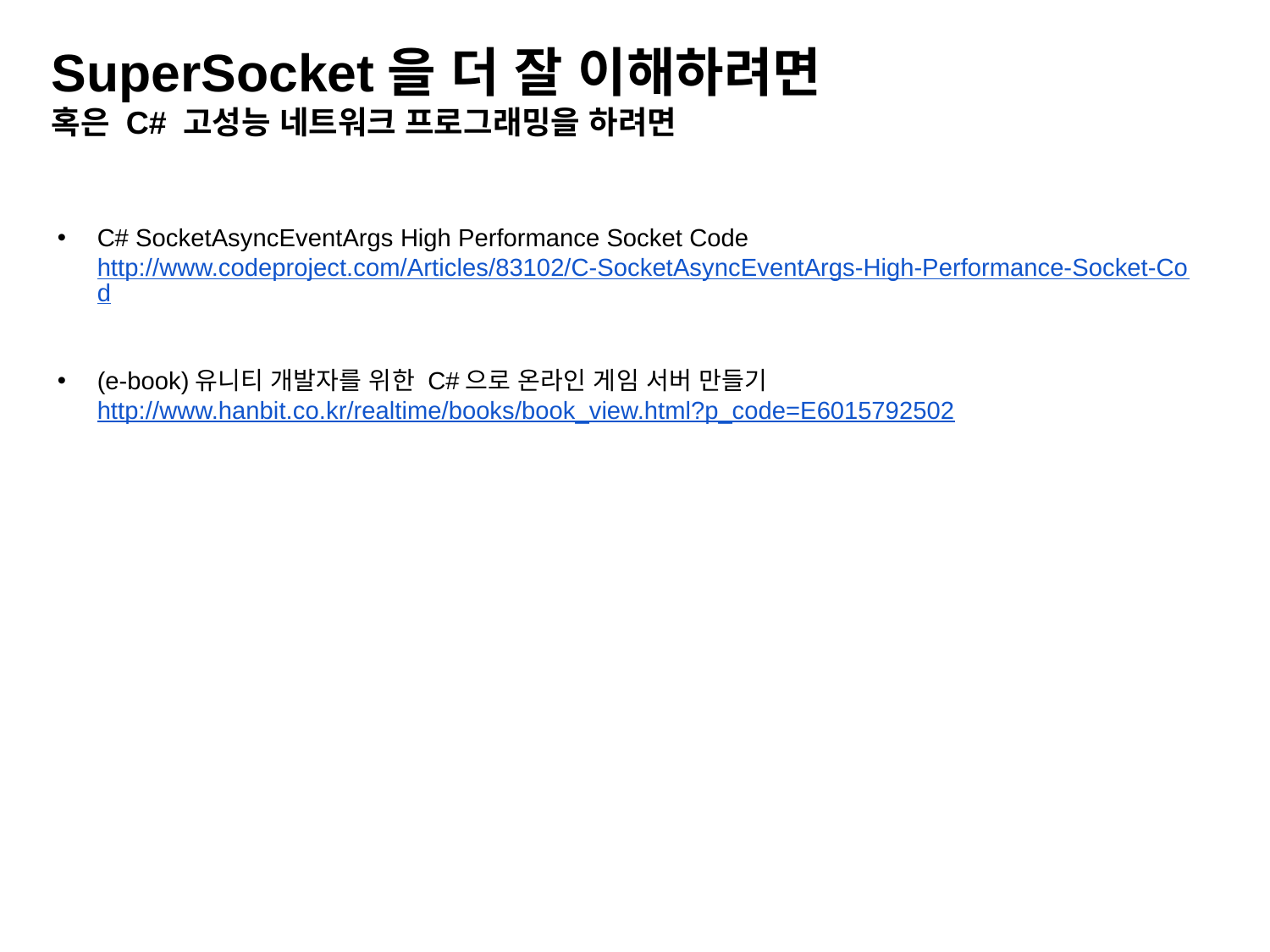

SuperSocket을 더 잘 이해하려면
혹은 C# 고성능 네트워크 프로그래밍을 하려면
C# SocketAsyncEventArgs High Performance Socket Code
http://www.codeproject.com/Articles/83102/C-SocketAsyncEventArgs-High-Performance-Socket-Cod
(e-book)유니티 개발자를 위한 C#으로 온라인 게임 서버 만들기
http://www.hanbit.co.kr/realtime/books/book_view.html?p_code=E6015792502